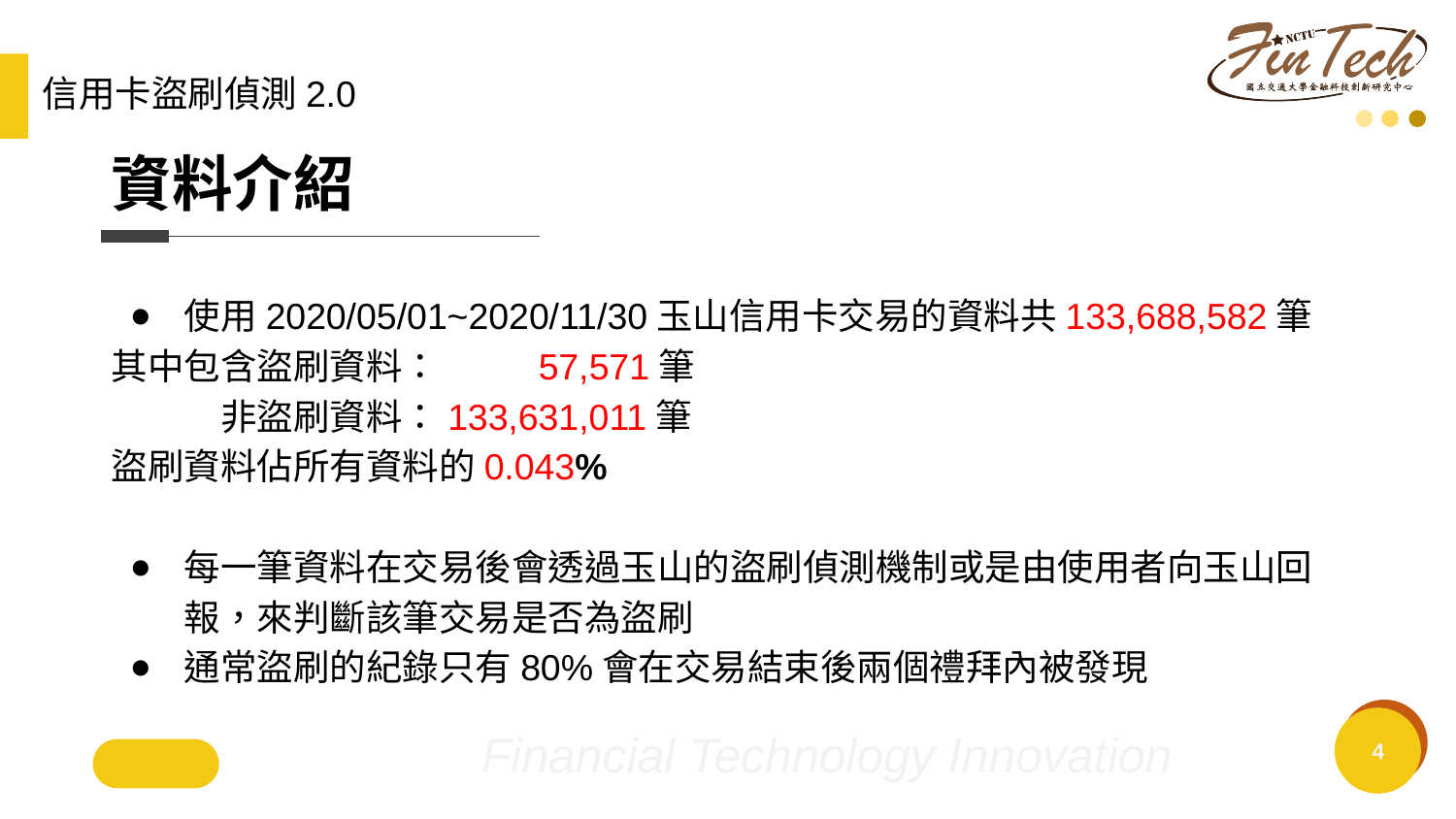

信用卡盜刷偵測2.0

# 資料介紹
使用2020/05/01~2020/11/30玉山信用卡交易的資料共133,688,582筆
其中包含盜刷資料：108,057,571筆
非盜刷資料：133,631,011筆
盜刷資料佔所有資料的0.043%

每一筆資料在交易後會透過玉山的盜刷偵測機制或是由使用者向玉山回報，來判斷該筆交易是否為盜刷
通常盜刷的紀錄只有80%會在交易結束後兩個禮拜內被發現

4